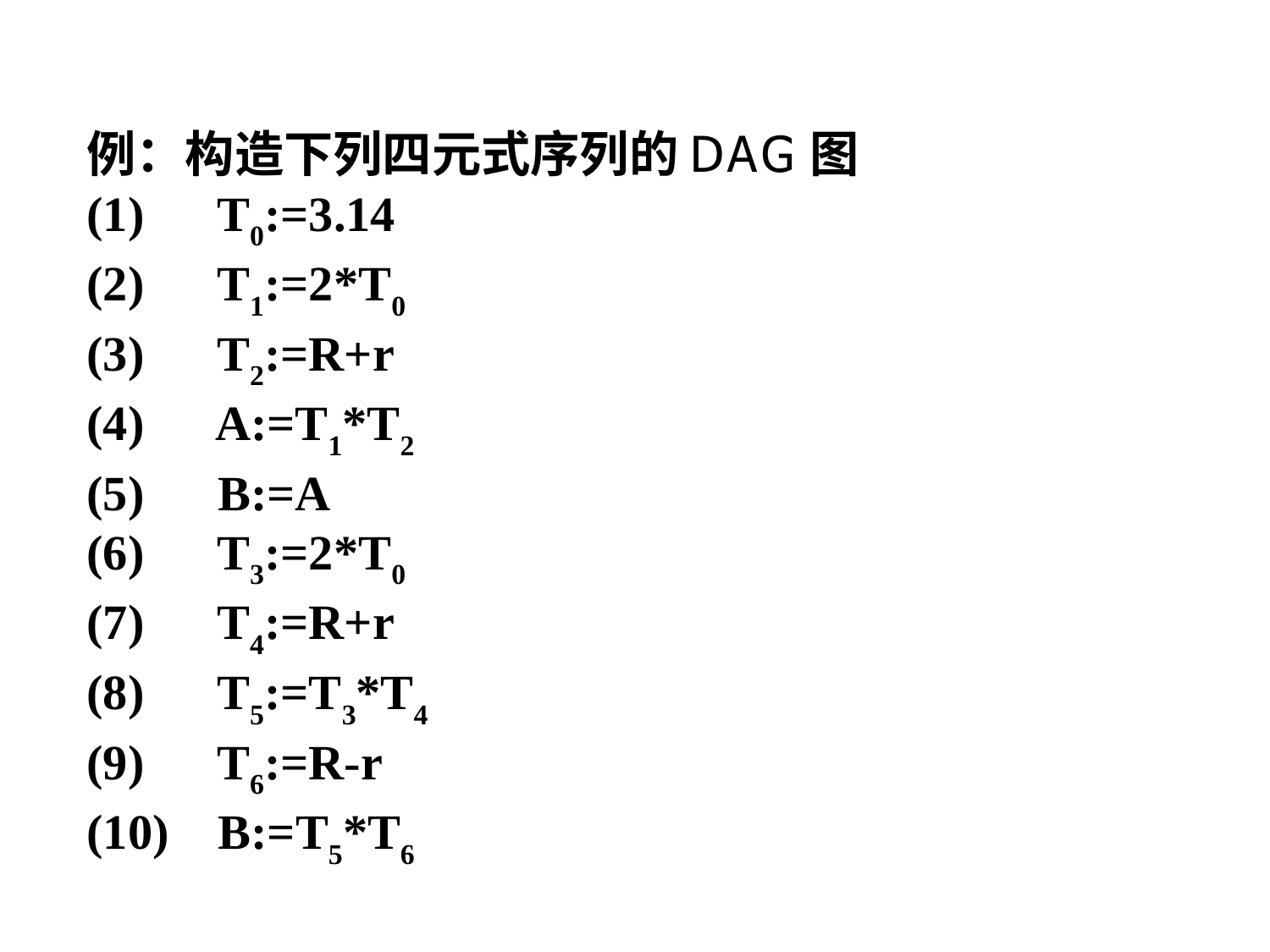

例：构造下列四元式序列的DAG图
(1)      T0:=3.14
(2)      T1:=2*T0
(3)      T2:=R+r
(4)      A:=T1*T2
(5)      B:=A
(6)      T3:=2*T0
(7)      T4:=R+r
(8)      T5:=T3*T4
(9)      T6:=R-r
(10)    B:=T5*T6